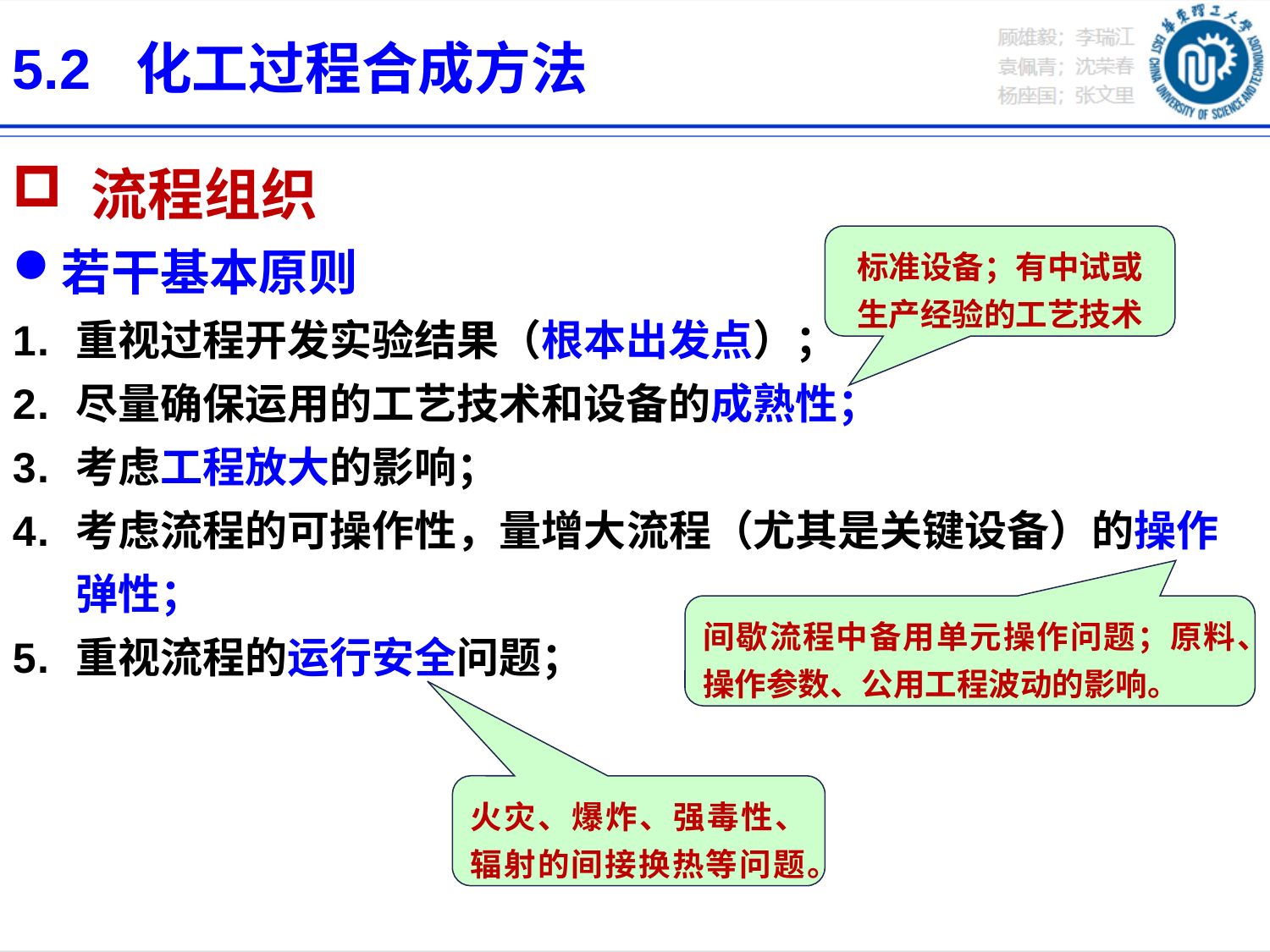

5.2  化工过程合成方法
 流程组织
若干基本原则
重视过程开发实验结果（根本出发点）；
尽量确保运用的工艺技术和设备的成熟性；
考虑工程放大的影响；
考虑流程的可操作性，量增大流程（尤其是关键设备）的操作弹性；
重视流程的运行安全问题；

标准设备；有中试或生产经验的工艺技术
间歇流程中备用单元操作问题；原料、操作参数、公用工程波动的影响。
火灾、爆炸、强毒性、辐射的间接换热等问题。